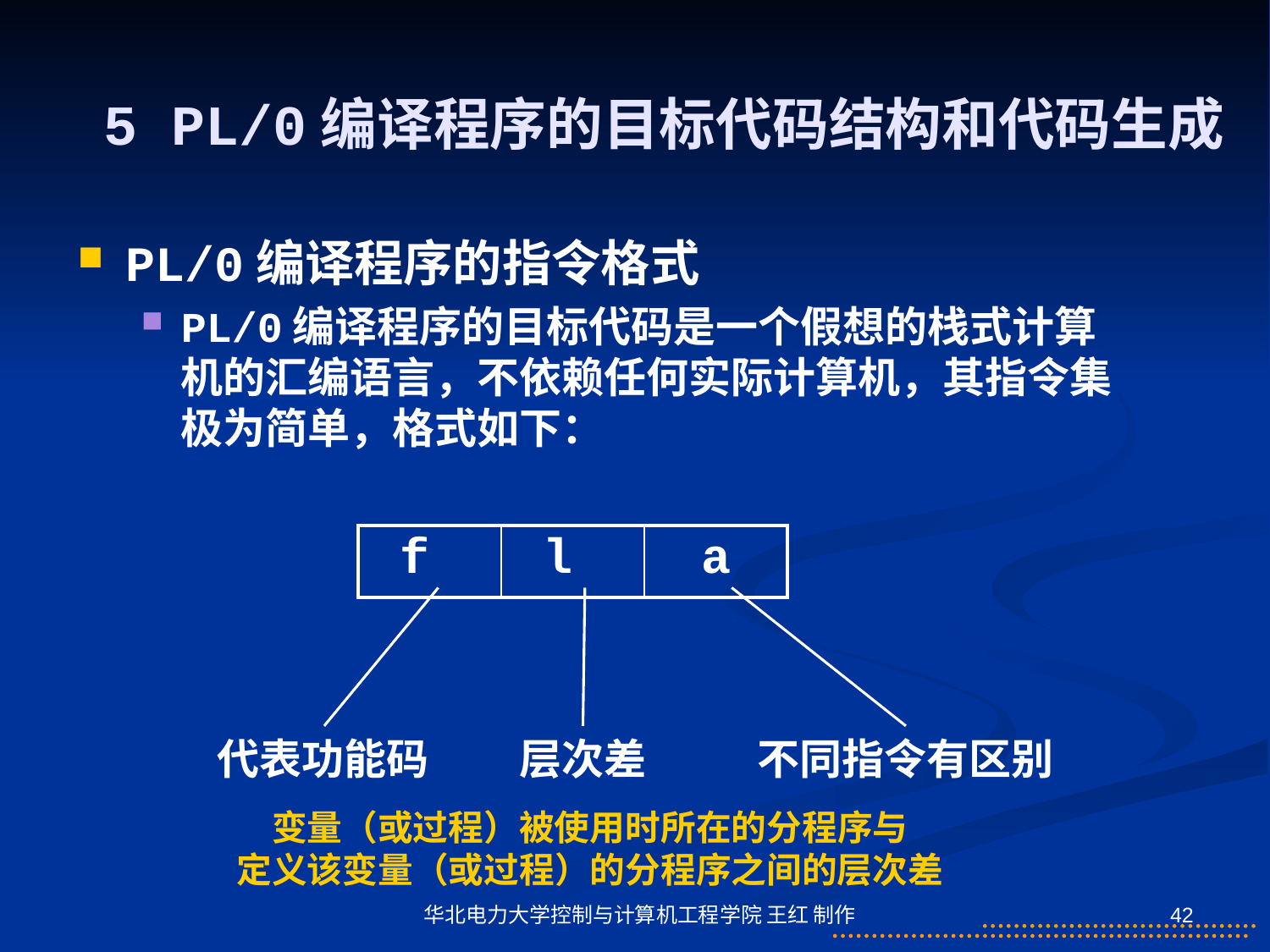

# 5 PL/0编译程序的目标代码结构和代码生成
PL/0编译程序的指令格式
PL/0编译程序的目标代码是一个假想的栈式计算机的汇编语言，不依赖任何实际计算机，其指令集极为简单，格式如下：
| f | l | a |
| --- | --- | --- |
代表功能码
层次差
不同指令有区别
变量（或过程）被使用时所在的分程序与
定义该变量（或过程）的分程序之间的层次差
华北电力大学控制与计算机工程学院 王红 制作
42